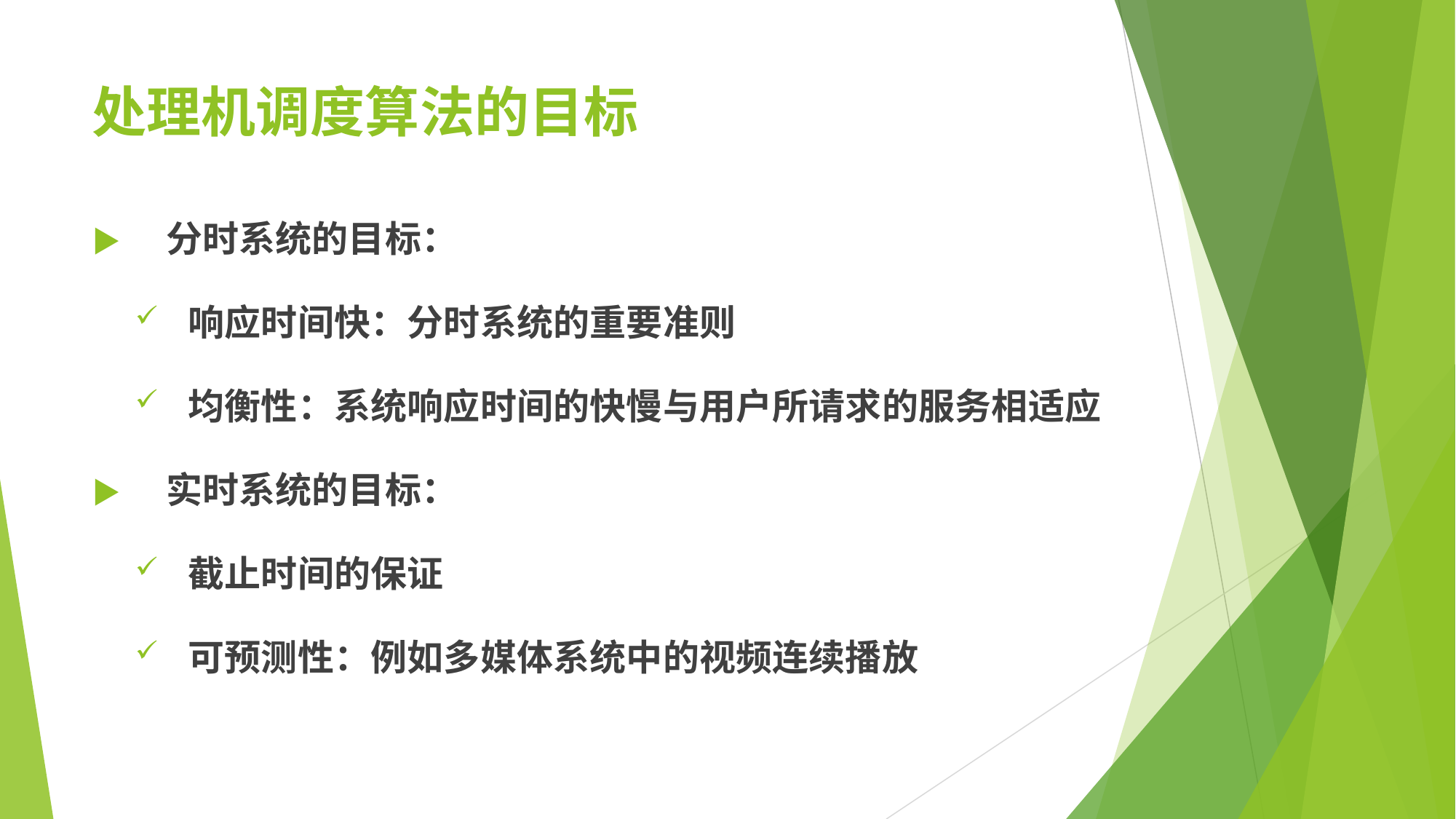

# 处理机调度算法的目标
▶	分时系统的目标：

响应时间快：分时系统的重要准则

均衡性：系统响应时间的快慢与用户所请求的服务相适应

▶	实时系统的目标：

截止时间的保证

可预测性：例如多媒体系统中的视频连续播放